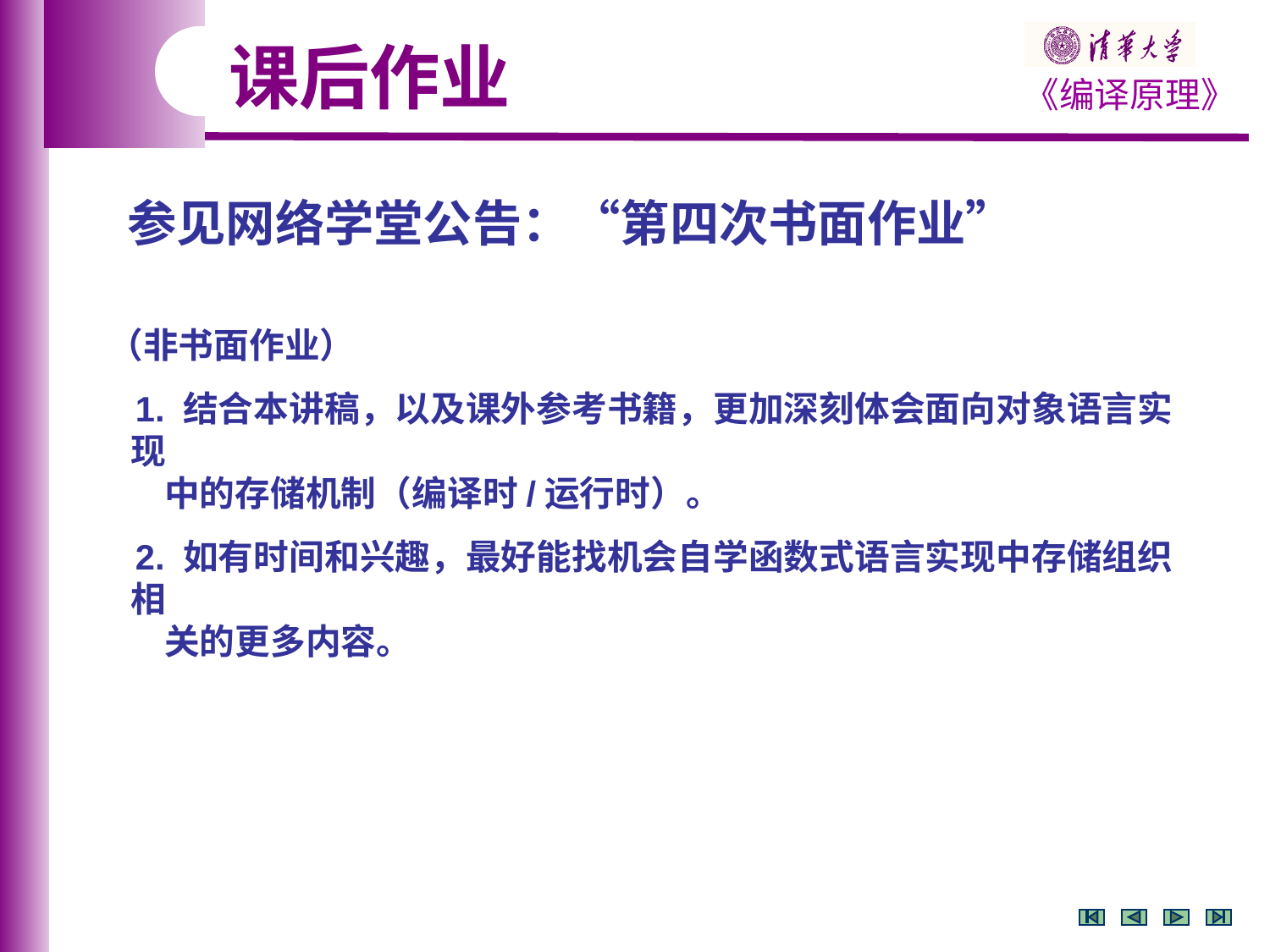

课后作业
参见网络学堂公告：“第四次书面作业”
    （非书面作业）

       1. 结合本讲稿，以及课外参考书籍，更加深刻体会面向对象语言实现
           中的存储机制（编译时/运行时）。

       2. 如有时间和兴趣，最好能找机会自学函数式语言实现中存储组织相
           关的更多内容。